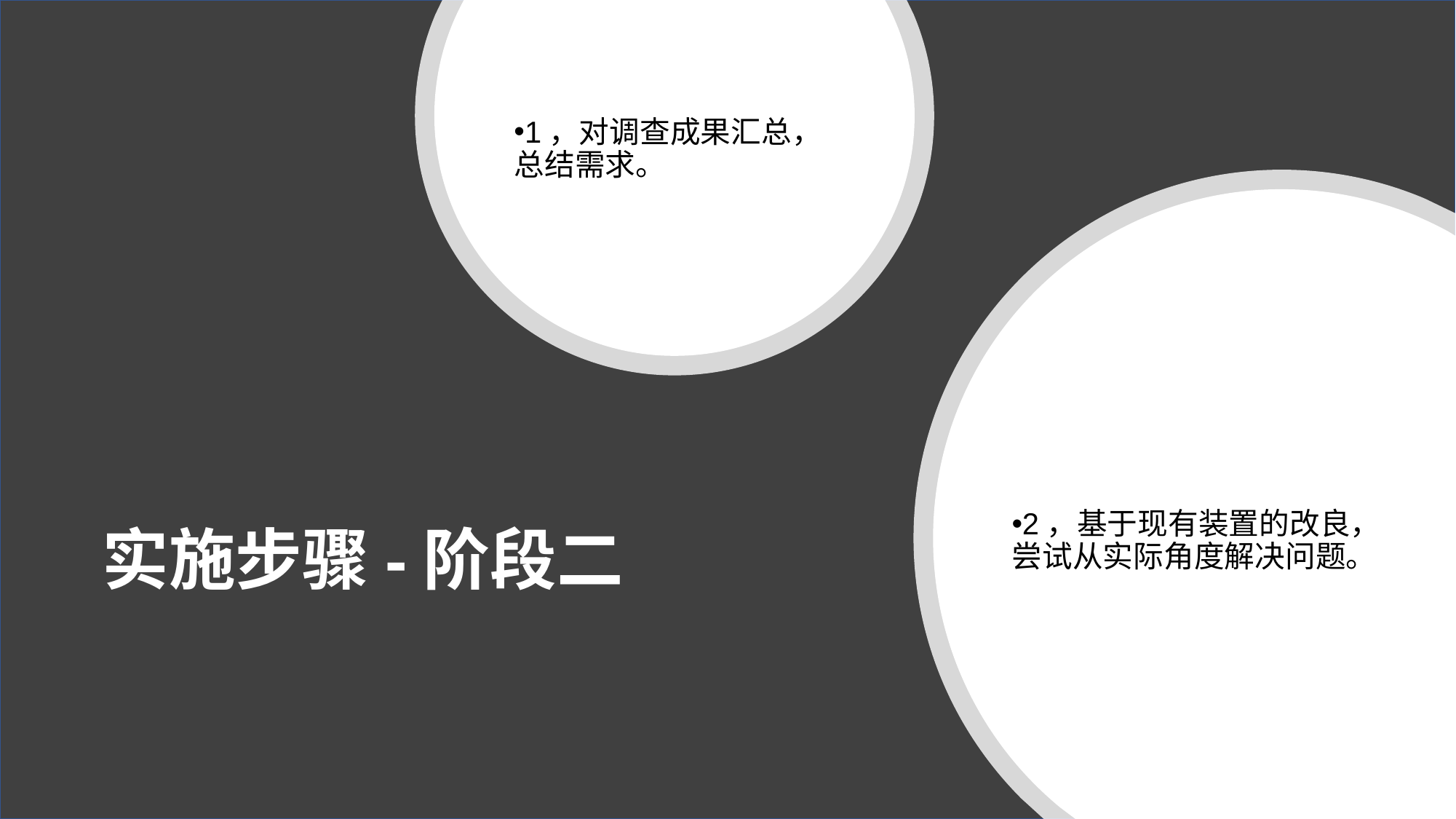

1，对调查成果汇总，总结需求。

2，基于现有装置的改良，尝试从实际角度解决问题。
# 实施步骤-阶段二